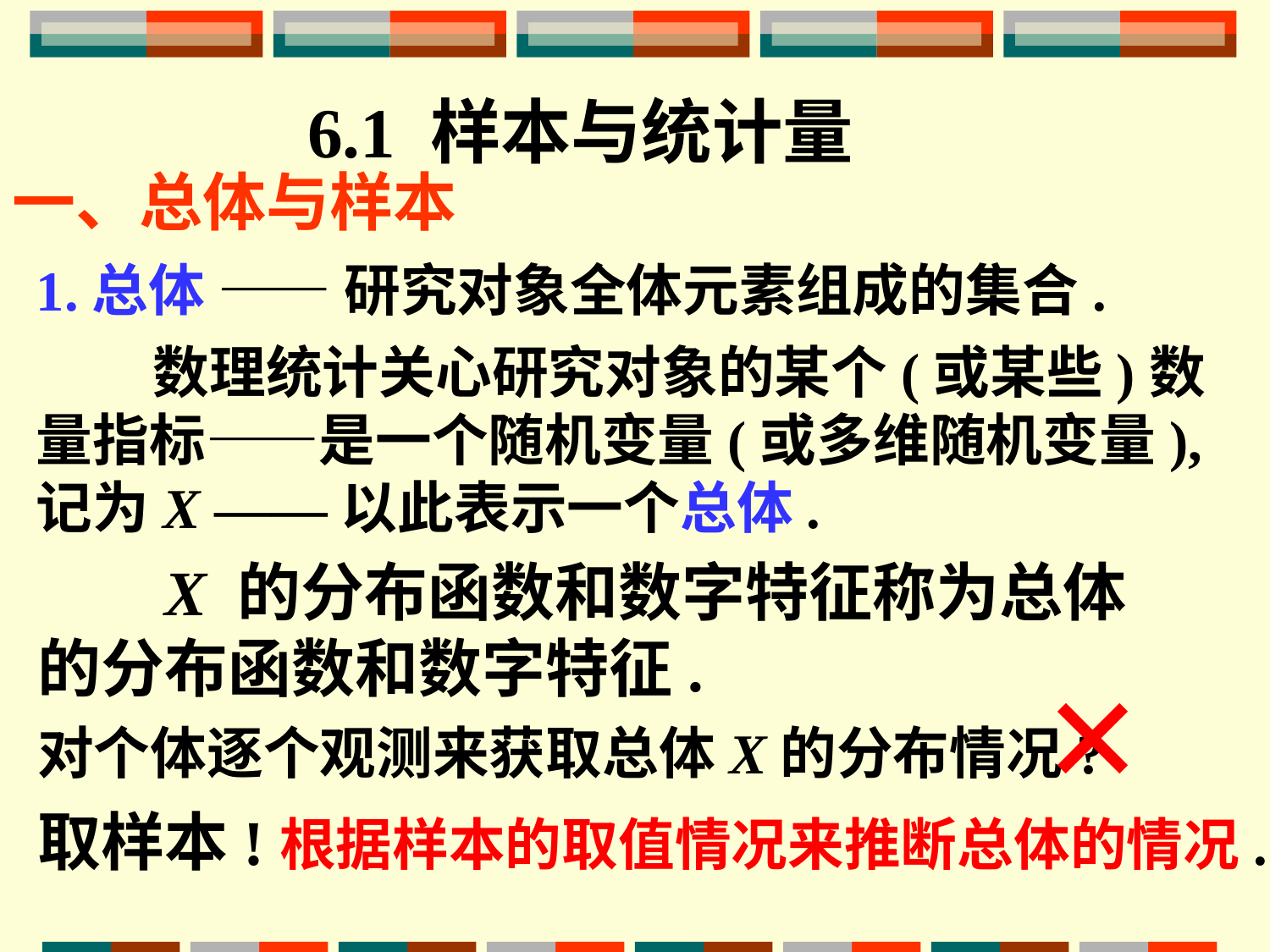

# 6.1 样本与统计量
一、总体与样本
1.总体 —— 研究对象全体元素组成的集合.
        数理统计关心研究对象的某个(或某些)数量指标——是一个随机变量(或多维随机变量),记为X ——以此表示一个总体.
        X 的分布函数和数字特征称为总体的分布函数和数字特征.
×
对个体逐个观测来获取总体X的分布情况?
取样本!根据样本的取值情况来推断总体的情况.